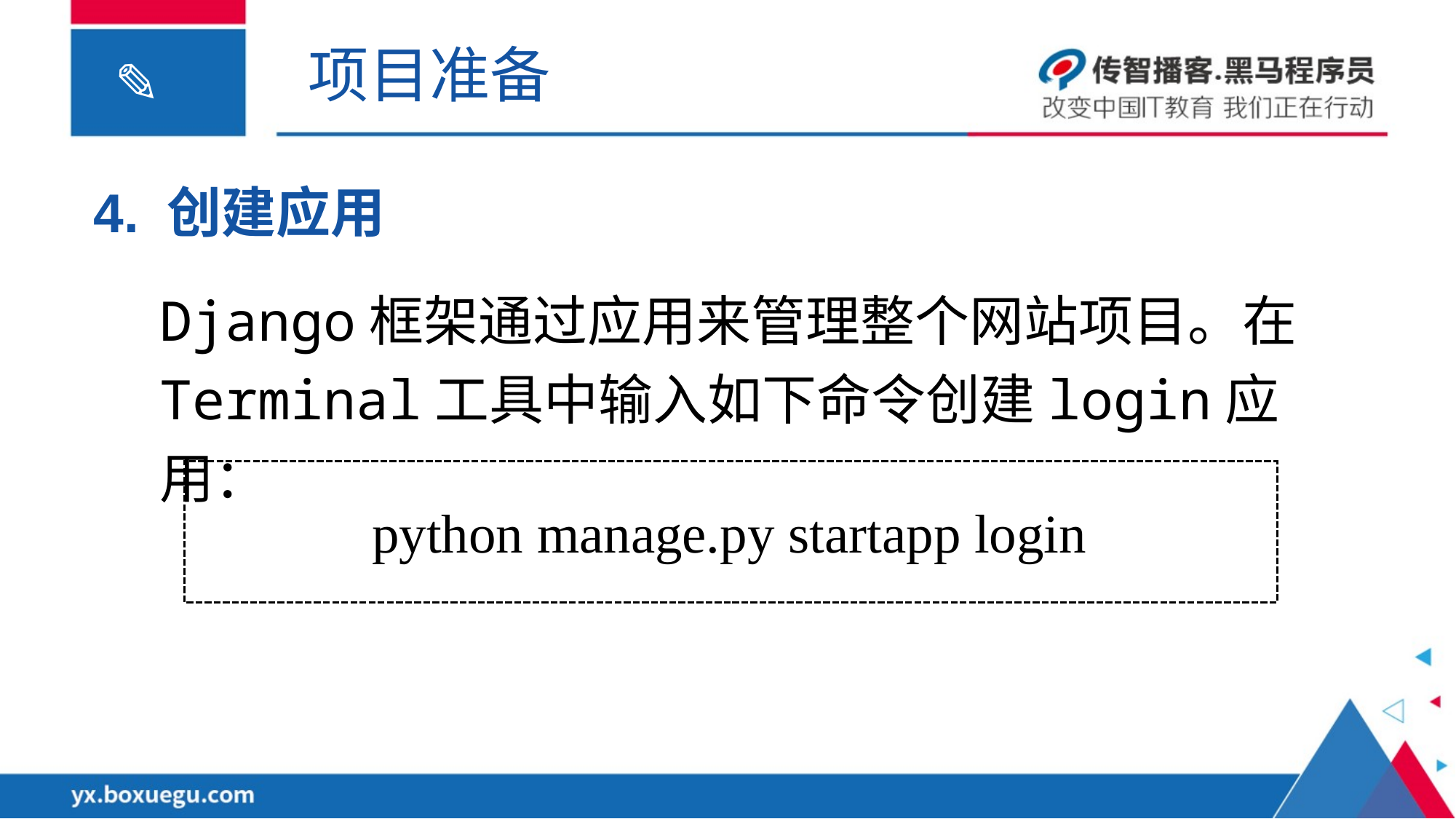

项目准备
4. 创建应用
Django框架通过应用来管理整个网站项目。在 Terminal工具中输入如下命令创建login应用：

 python manage.py startapp login